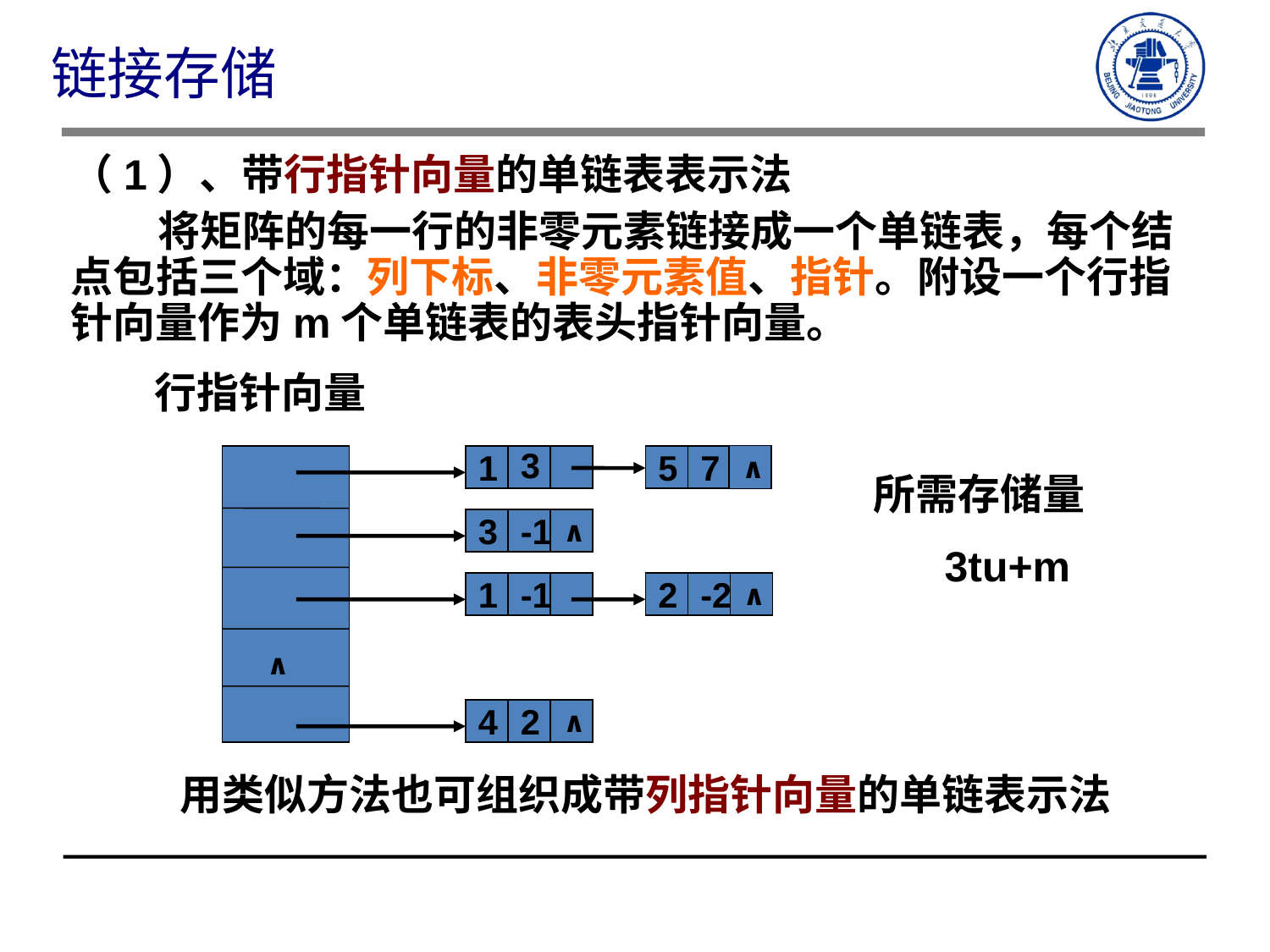

链接存储
（1）、带行指针向量的单链表表示法
        将矩阵的每一行的非零元素链接成一个单链表，每个结点包括三个域：列下标、非零元素值、指针。附设一个行指针向量作为m个单链表的表头指针向量。
行指针向量
3
∧

1

5
7

3
-1
∧

1
-1

2
-2
∧

∧

4
2
∧

所需存储量
      3tu+m
用类似方法也可组织成带列指针向量的单链表示法